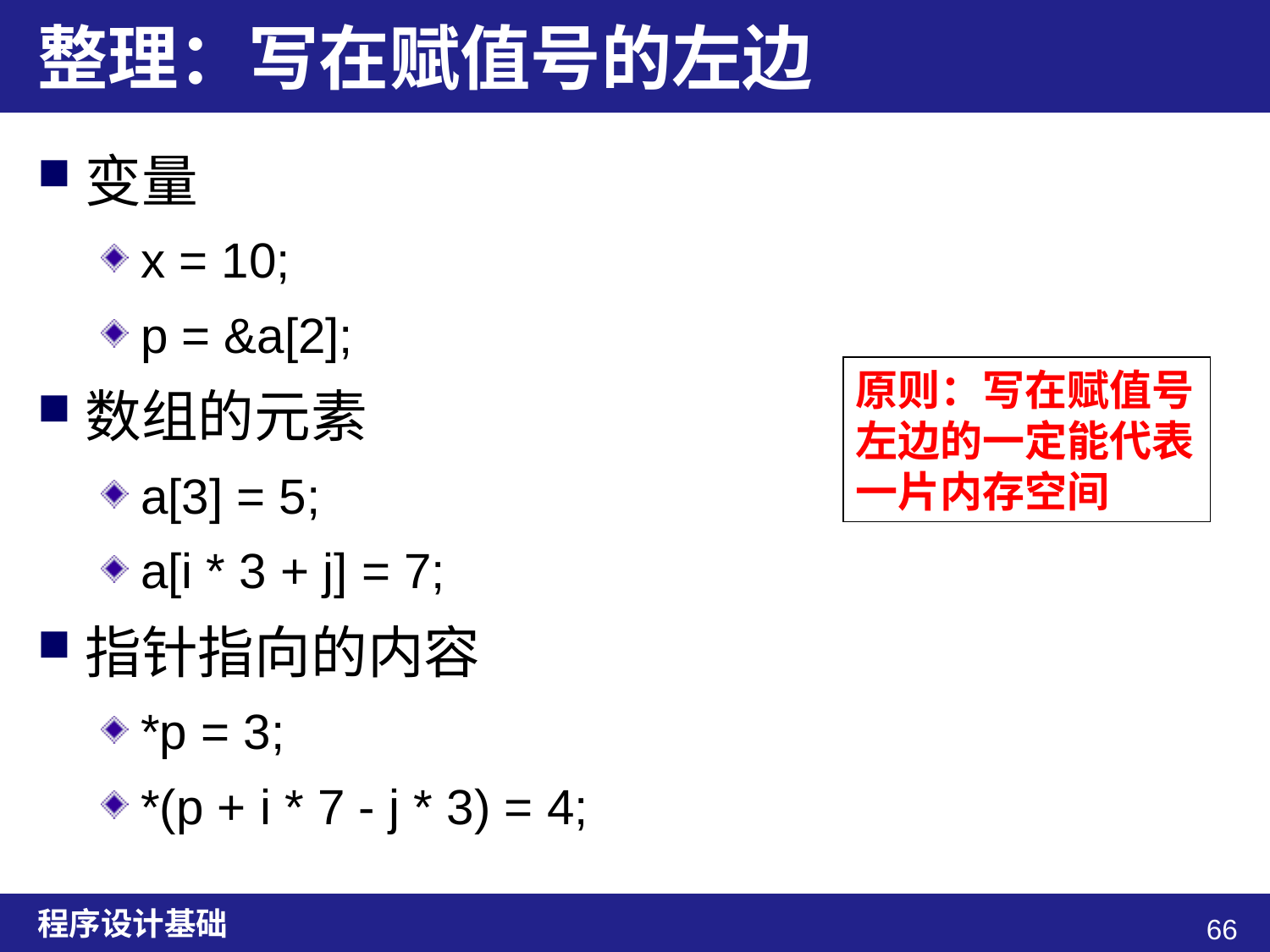

# 整理：写在赋值号的左边
变量
x = 10;
p = &a[2];
数组的元素
a[3] = 5;
a[i * 3 + j] = 7;
指针指向的内容
*p = 3;
*(p + i * 7 - j * 3) = 4;
原则：写在赋值号左边的一定能代表一片内存空间